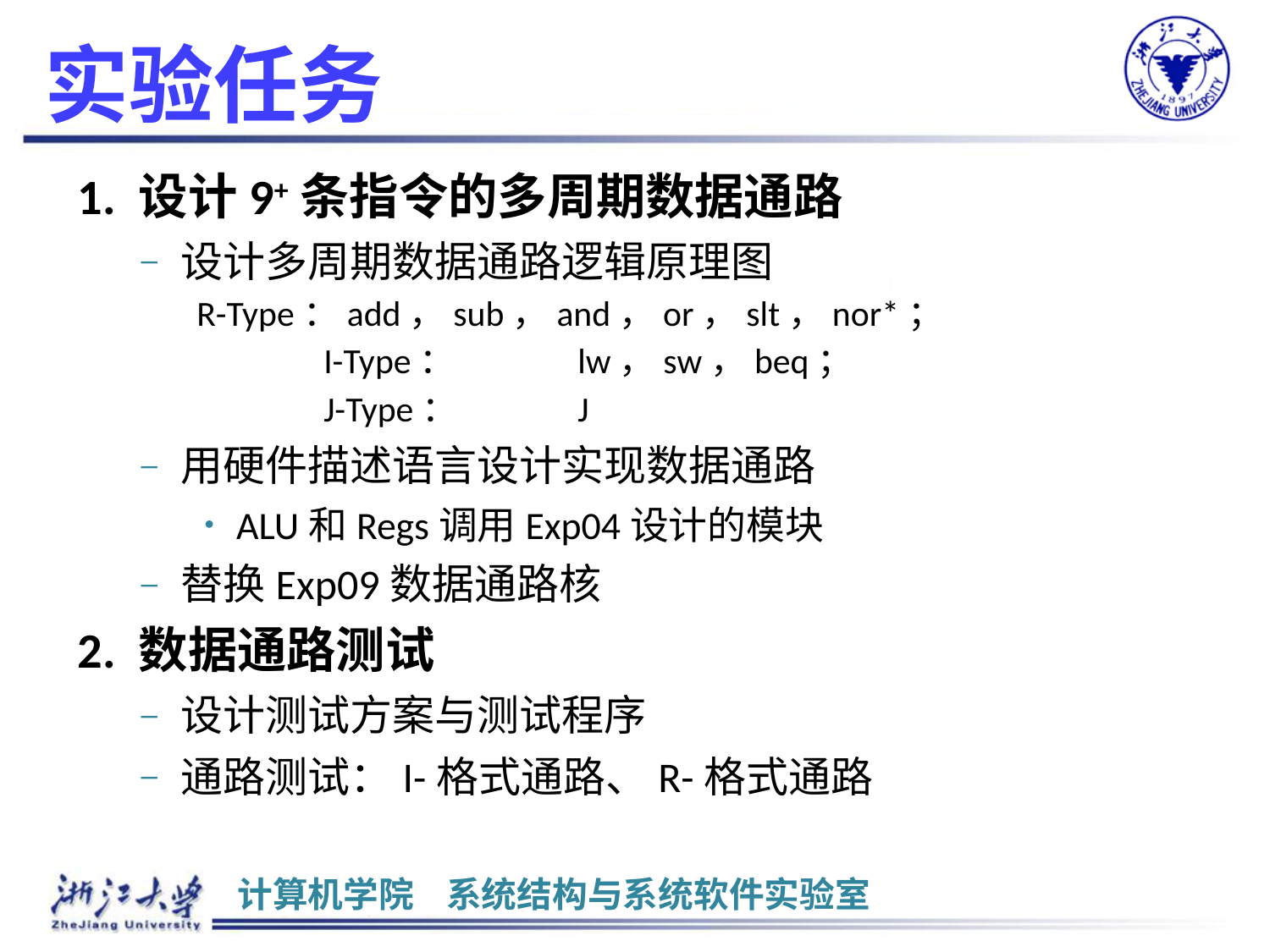

# 实验任务
1. 设计9+条指令的多周期数据通路
设计多周期数据通路逻辑原理图
R-Type：add，sub，and，or，slt，nor*；
	I-Type：	lw，sw，beq；
	J-Type：	J
用硬件描述语言设计实现数据通路
ALU和Regs调用Exp04设计的模块
替换Exp09数据通路核
2. 数据通路测试
设计测试方案与测试程序
通路测试：I-格式通路、R-格式通路
6